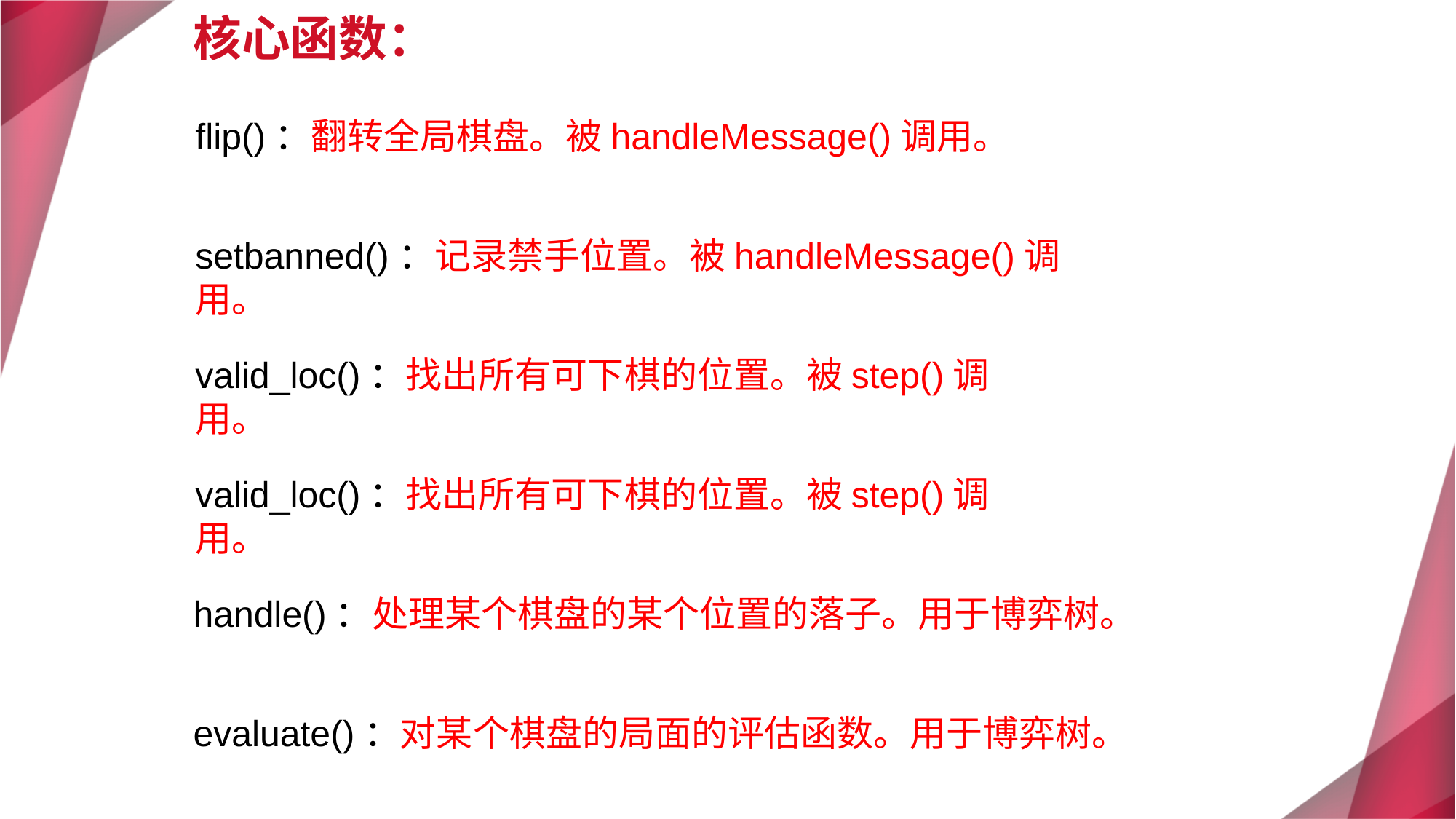

核心函数：
flip()：翻转全局棋盘。被handleMessage()调用。
setbanned()：记录禁手位置。被handleMessage()调用。
valid_loc()：找出所有可下棋的位置。被step()调用。
valid_loc()：找出所有可下棋的位置。被step()调用。
handle()：处理某个棋盘的某个位置的落子。用于博弈树。
evaluate()：对某个棋盘的局面的评估函数。用于博弈树。